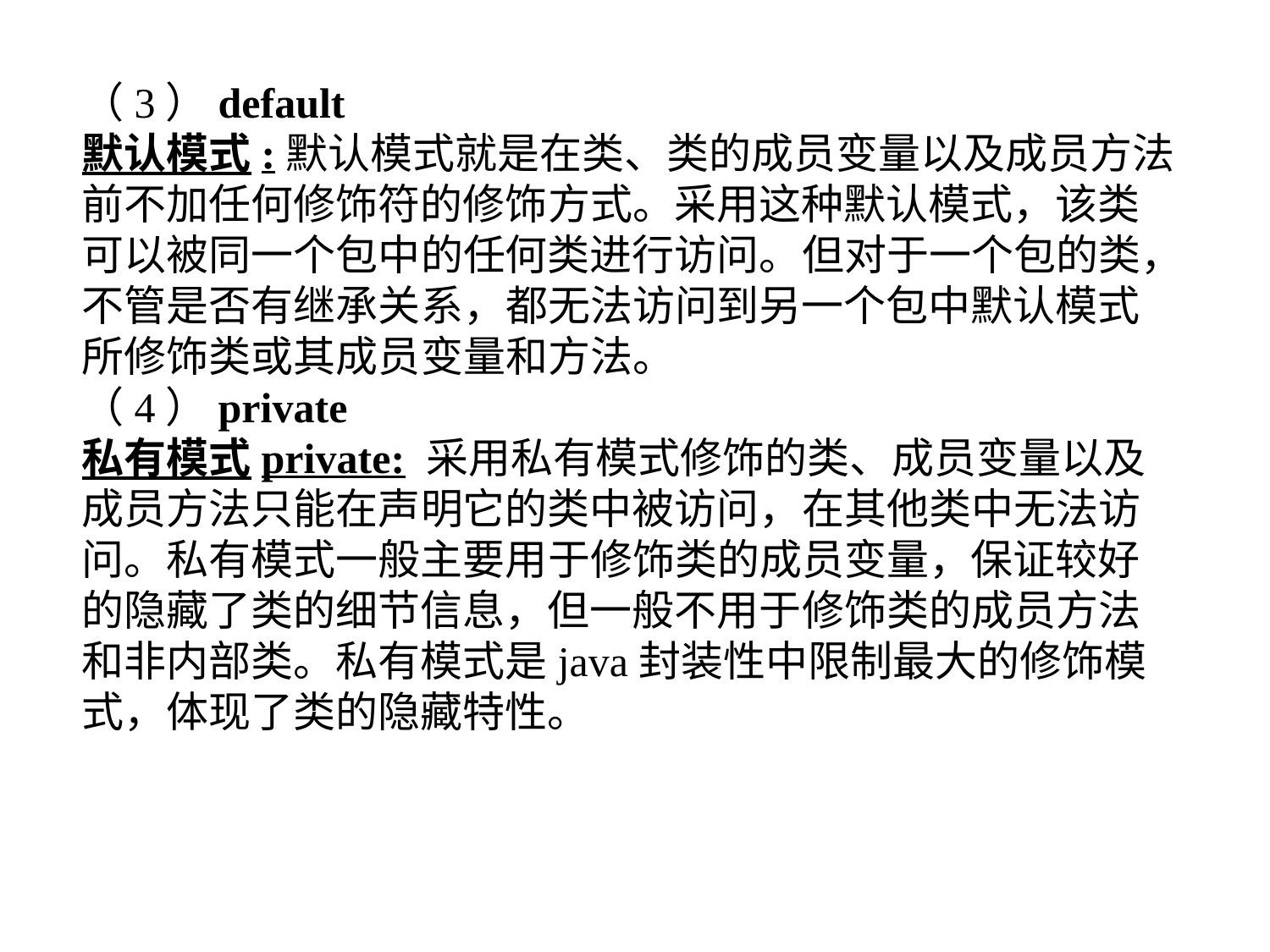

（3）default
默认模式:默认模式就是在类、类的成员变量以及成员方法前不加任何修饰符的修饰方式。采用这种默认模式，该类可以被同一个包中的任何类进行访问。但对于一个包的类，不管是否有继承关系，都无法访问到另一个包中默认模式所修饰类或其成员变量和方法。
（4）private
私有模式private: 采用私有模式修饰的类、成员变量以及成员方法只能在声明它的类中被访问，在其他类中无法访问。私有模式一般主要用于修饰类的成员变量，保证较好的隐藏了类的细节信息，但一般不用于修饰类的成员方法和非内部类。私有模式是java封装性中限制最大的修饰模式，体现了类的隐藏特性。